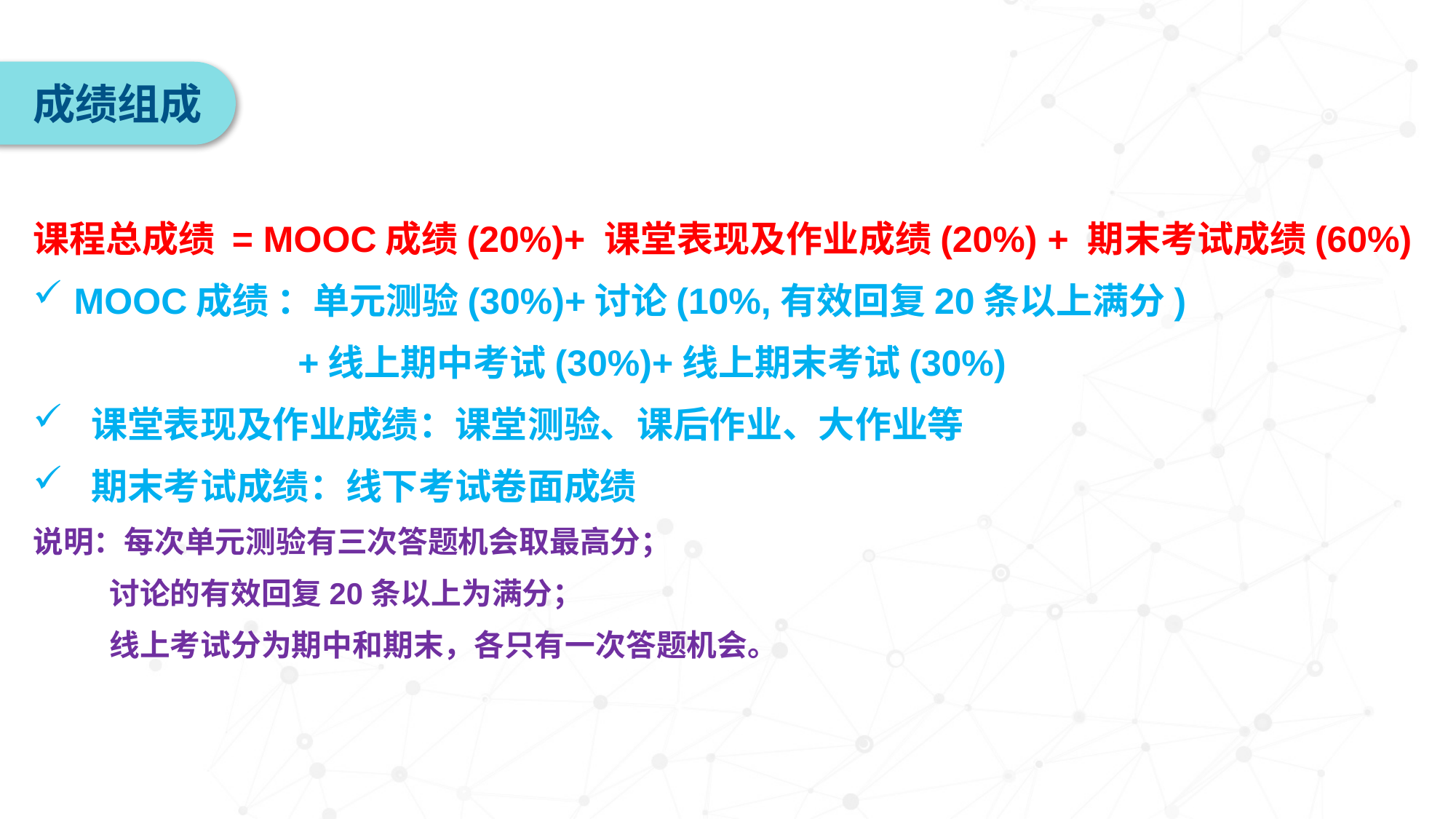

成绩组成
课程总成绩 = MOOC成绩(20%)+ 课堂表现及作业成绩(20%) + 期末考试成绩(60%)
MOOC成绩 ：单元测验(30%)+讨论(10%,有效回复20条以上满分)
                          +线上期中考试(30%)+线上期末考试(30%)
 课堂表现及作业成绩：课堂测验、课后作业、大作业等
 期末考试成绩：线下考试卷面成绩
说明：每次单元测验有三次答题机会取最高分；
          讨论的有效回复20条以上为满分；
          线上考试分为期中和期末，各只有一次答题机会。